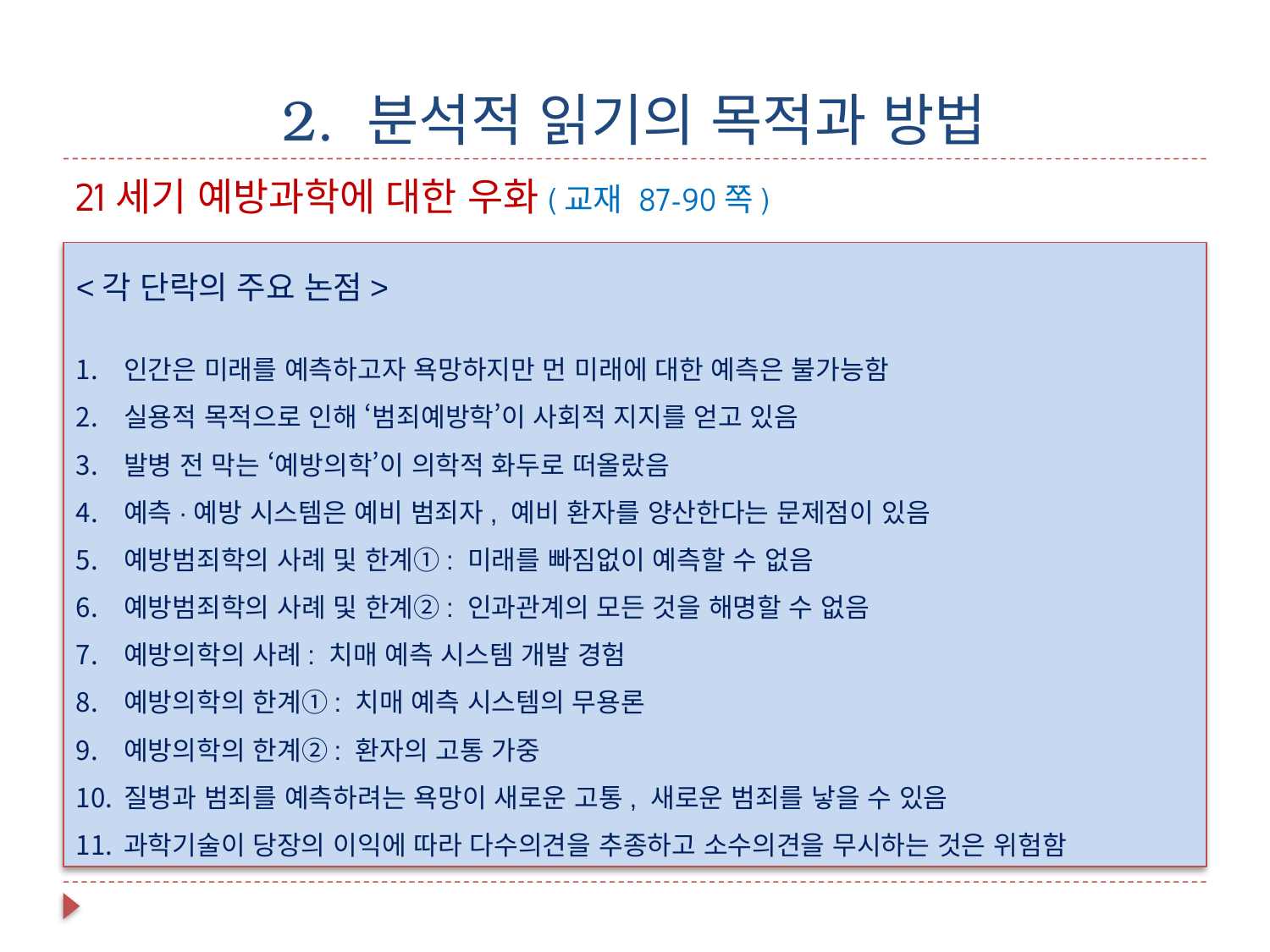

# 2. 분석적 읽기의 목적과 방법
21세기 예방과학에 대한 우화(교재 87-90쪽)

<각 단락의 주요 논점>

인간은 미래를 예측하고자 욕망하지만 먼 미래에 대한 예측은 불가능함
실용적 목적으로 인해 ‘범죄예방학’이 사회적 지지를 얻고 있음
발병 전 막는 ‘예방의학’이 의학적 화두로 떠올랐음
예측·예방 시스템은 예비 범죄자, 예비 환자를 양산한다는 문제점이 있음
예방범죄학의 사례 및 한계①: 미래를 빠짐없이 예측할 수 없음
예방범죄학의 사례 및 한계②: 인과관계의 모든 것을 해명할 수 없음
예방의학의 사례: 치매 예측 시스템 개발 경험
예방의학의 한계①: 치매 예측 시스템의 무용론
예방의학의 한계②: 환자의 고통 가중
질병과 범죄를 예측하려는 욕망이 새로운 고통, 새로운 범죄를 낳을 수 있음
과학기술이 당장의 이익에 따라 다수의견을 추종하고 소수의견을 무시하는 것은 위험함